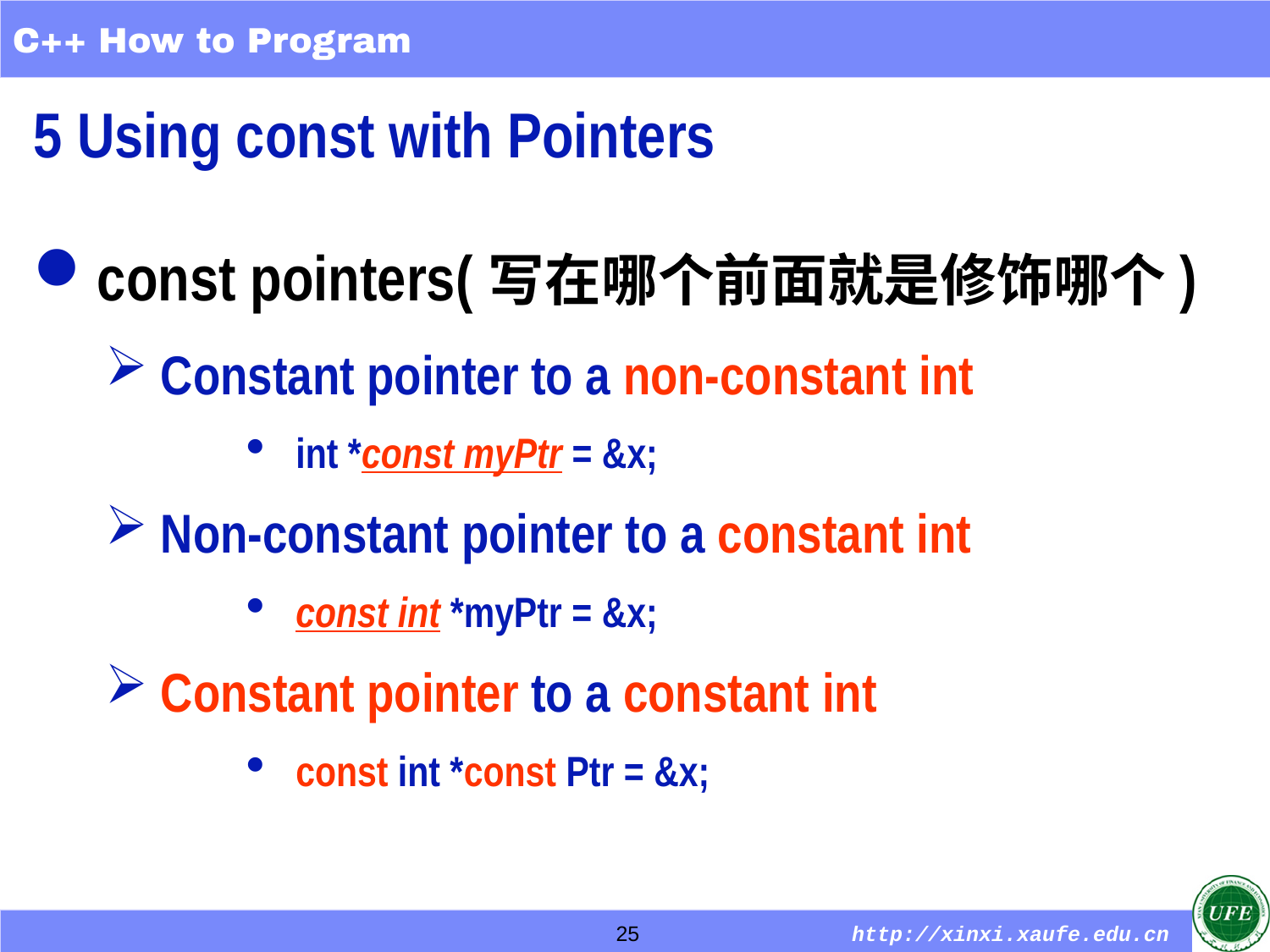

5 Using const with Pointers
const pointers(写在哪个前面就是修饰哪个)
Constant pointer to a non-constant int
int *const myPtr = &x;
Non-constant pointer to a constant int
const int *myPtr = &x;
Constant pointer to a constant int
const int *const Ptr = &x;
25